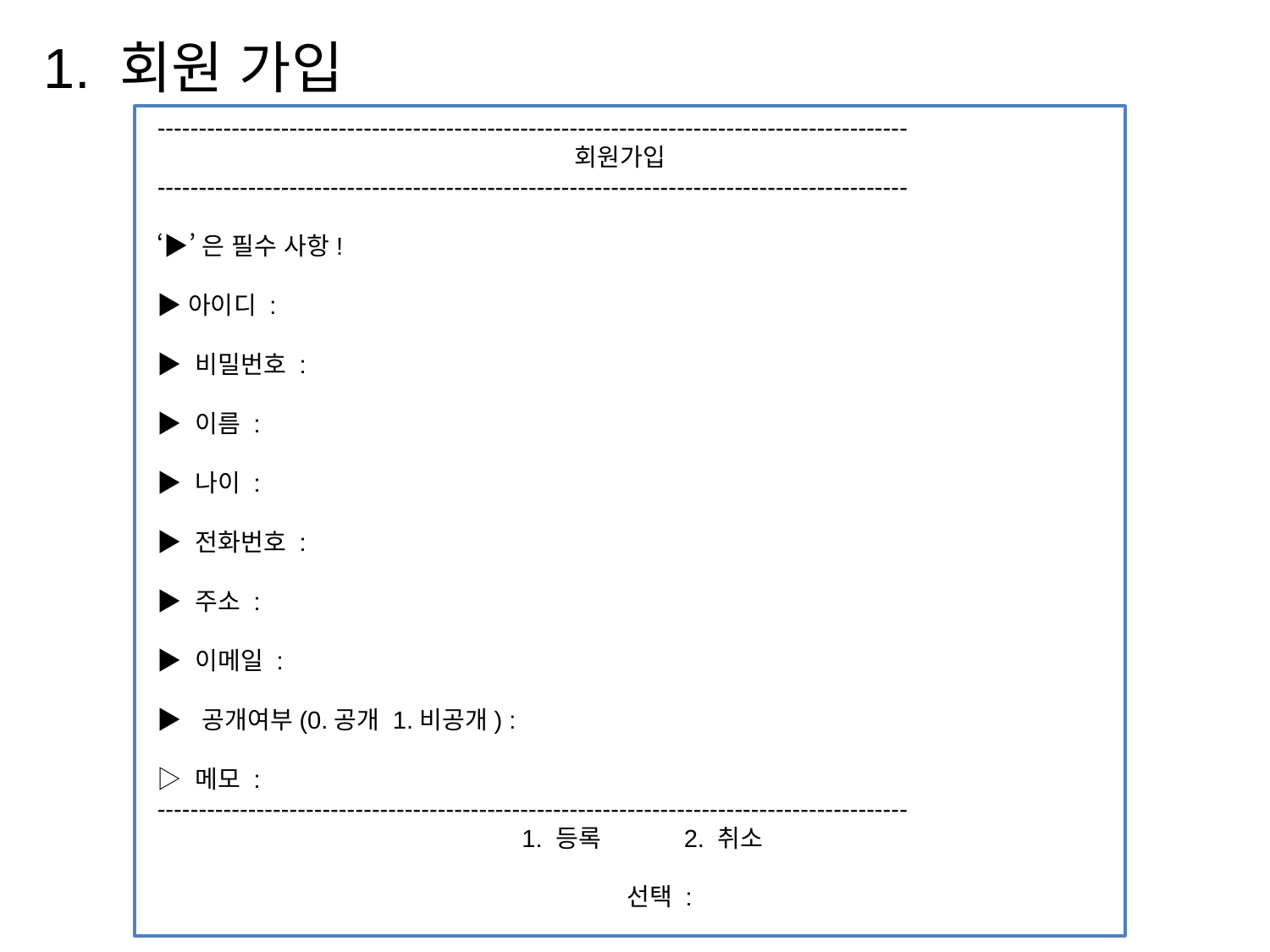

1. 회원 가입

-------------------------------------------------------------------------------------------
회원가입
-------------------------------------------------------------------------------------------

‘▶’은 필수 사항!

▶아이디 :

▶ 비밀번호 :

▶ 이름 :

▶ 나이 :

▶ 전화번호 :

▶ 주소 :

▶ 이메일 :

▶  공개여부(0.공개 1.비공개) :

▷ 메모 :
-------------------------------------------------------------------------------------------
			         1. 등록           2. 취소

			    	     선택 :